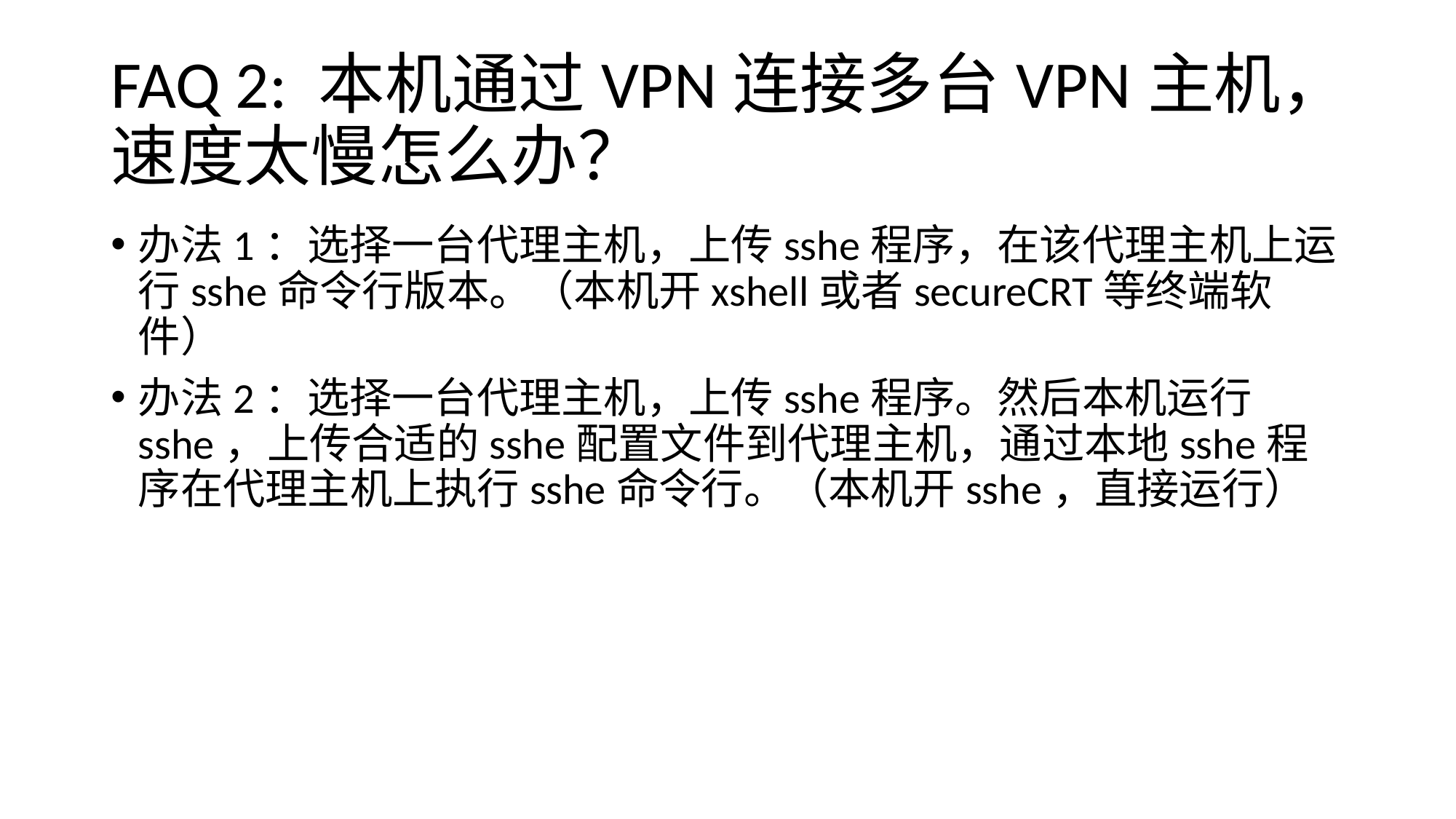

# FAQ 2: 本机通过VPN连接多台VPN主机，速度太慢怎么办？
办法1：选择一台代理主机，上传sshe程序，在该代理主机上运行sshe命令行版本。（本机开xshell或者secureCRT等终端软件）
办法2：选择一台代理主机，上传sshe程序。然后本机运行sshe，上传合适的sshe配置文件到代理主机，通过本地sshe程序在代理主机上执行sshe命令行。（本机开sshe，直接运行）